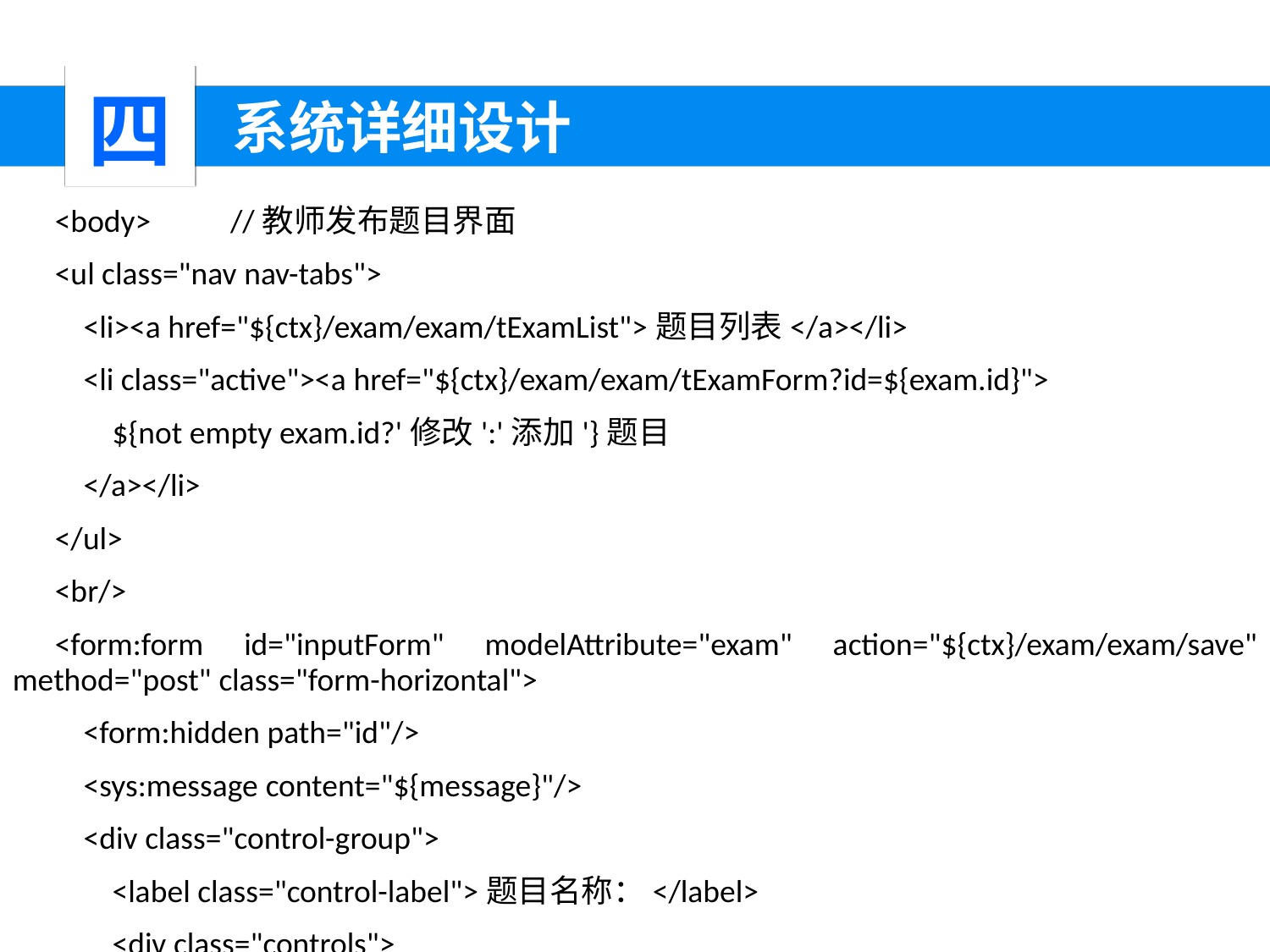

四
                系统详细设计
<body>           //教师发布题目界面
<ul class="nav nav-tabs">
    <li><a href="${ctx}/exam/exam/tExamList">题目列表</a></li>
    <li class="active"><a href="${ctx}/exam/exam/tExamForm?id=${exam.id}">
        ${not empty exam.id?'修改':'添加'}题目
    </a></li>
</ul>
<br/>
<form:form id="inputForm" modelAttribute="exam" action="${ctx}/exam/exam/save" method="post" class="form-horizontal">
    <form:hidden path="id"/>
    <sys:message content="${message}"/>
    <div class="control-group">
        <label class="control-label">题目名称：</label>
        <div class="controls">